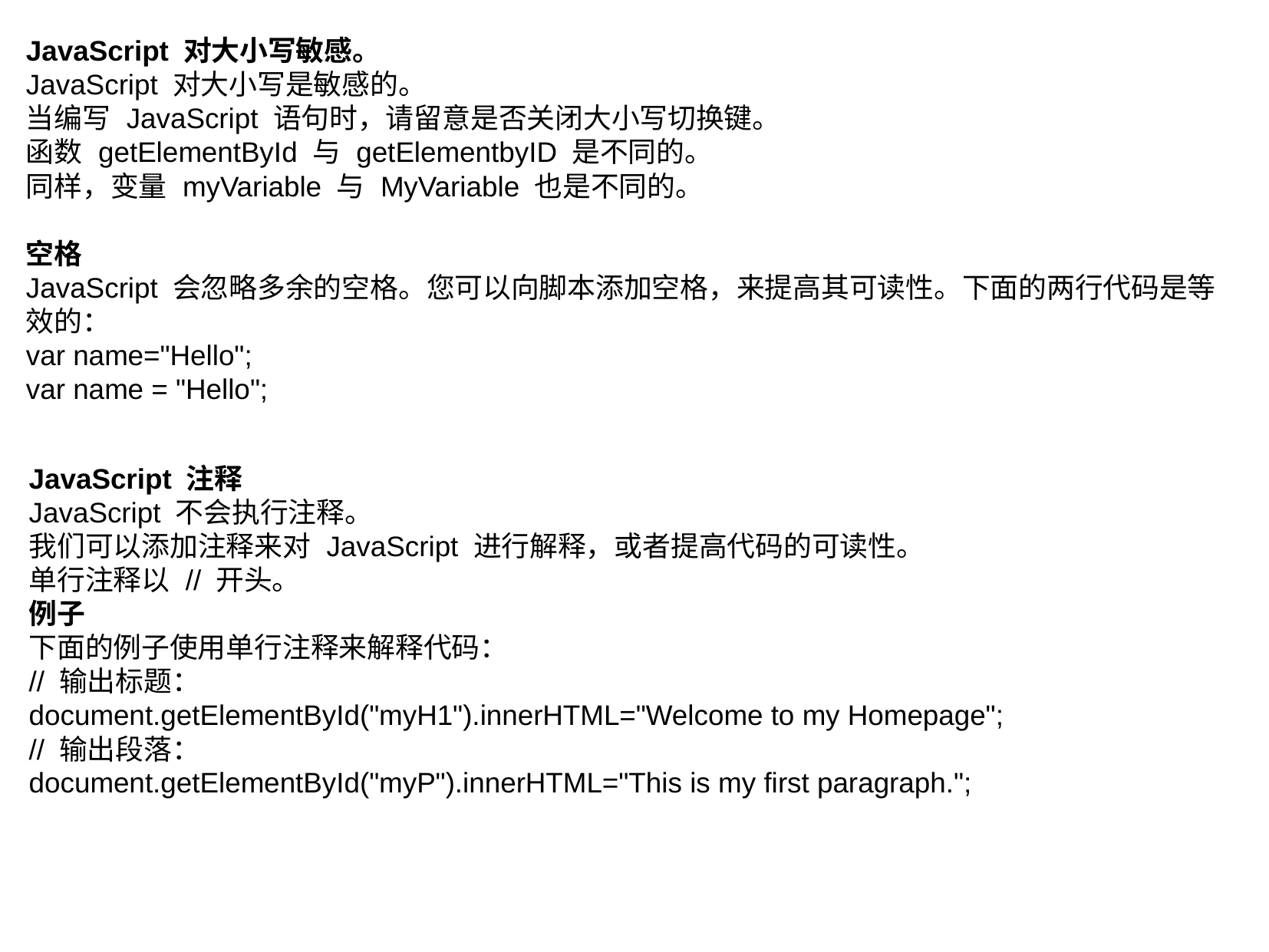

JavaScript 对大小写敏感。
JavaScript 对大小写是敏感的。
当编写 JavaScript 语句时，请留意是否关闭大小写切换键。
函数 getElementById 与 getElementbyID 是不同的。
同样，变量 myVariable 与 MyVariable 也是不同的。

空格
JavaScript 会忽略多余的空格。您可以向脚本添加空格，来提高其可读性。下面的两行代码是等效的：
var name="Hello";
var name = "Hello";
JavaScript 注释
JavaScript 不会执行注释。
我们可以添加注释来对 JavaScript 进行解释，或者提高代码的可读性。
单行注释以 // 开头。
例子
下面的例子使用单行注释来解释代码：
// 输出标题：
document.getElementById("myH1").innerHTML="Welcome to my Homepage";
// 输出段落：
document.getElementById("myP").innerHTML="This is my first paragraph.";